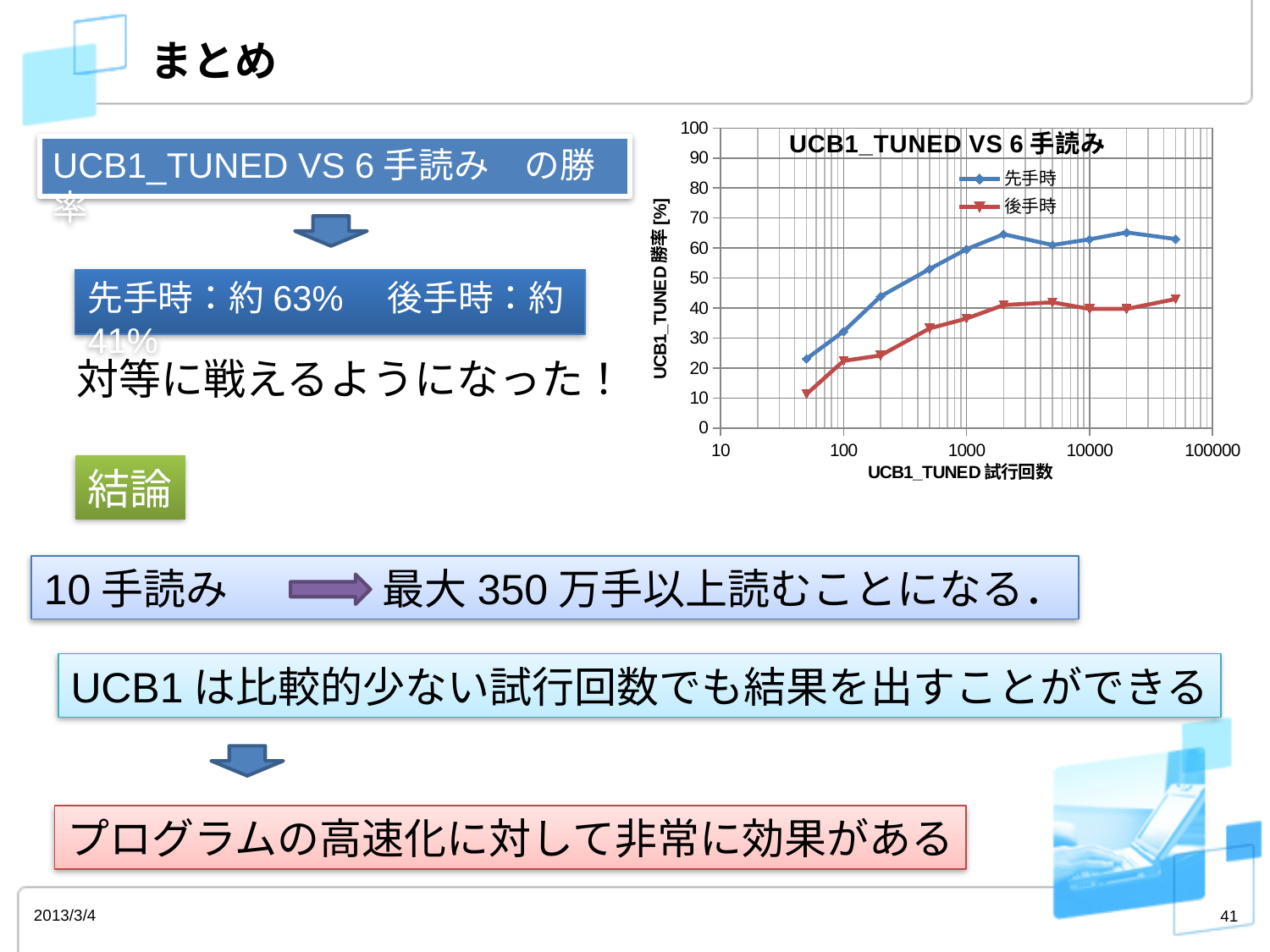

# まとめ

### Chart: UCB1_TUNED VS 6手読み

| Category | 先手時 | 後手時 |
|---|---|---|
UCB1_TUNED VS 6手読み　の勝率

先手時：約63%　後手時：約41%
対等に戦えるようになった！
結論
10手読み	　　最大350万手以上読むことになる．

UCB1は比較的少ない試行回数でも結果を出すことができる

プログラムの高速化に対して非常に効果がある
2013/3/4
41